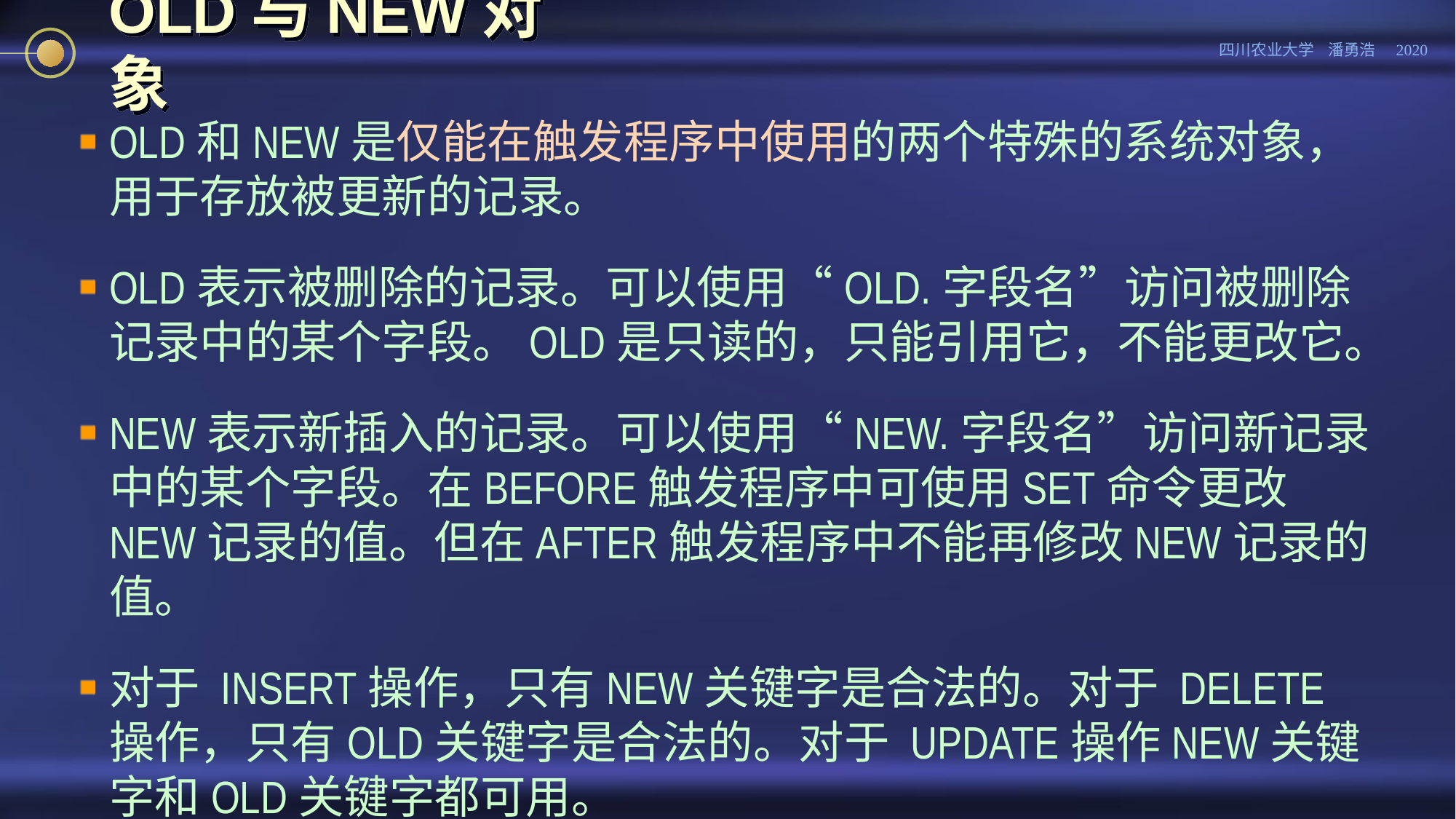

# OLD与NEW对象
OLD和NEW是仅能在触发程序中使用的两个特殊的系统对象，用于存放被更新的记录。
OLD表示被删除的记录。可以使用“OLD.字段名”访问被删除记录中的某个字段。OLD是只读的，只能引用它，不能更改它。
NEW表示新插入的记录。可以使用“NEW.字段名”访问新记录中的某个字段。在BEFORE触发程序中可使用SET命令更改NEW记录的值。但在AFTER触发程序中不能再修改NEW记录的值。
对于 INSERT操作，只有NEW关键字是合法的。对于 DELETE操作，只有OLD关键字是合法的。对于 UPDATE操作NEW关键字和OLD关键字都可用。